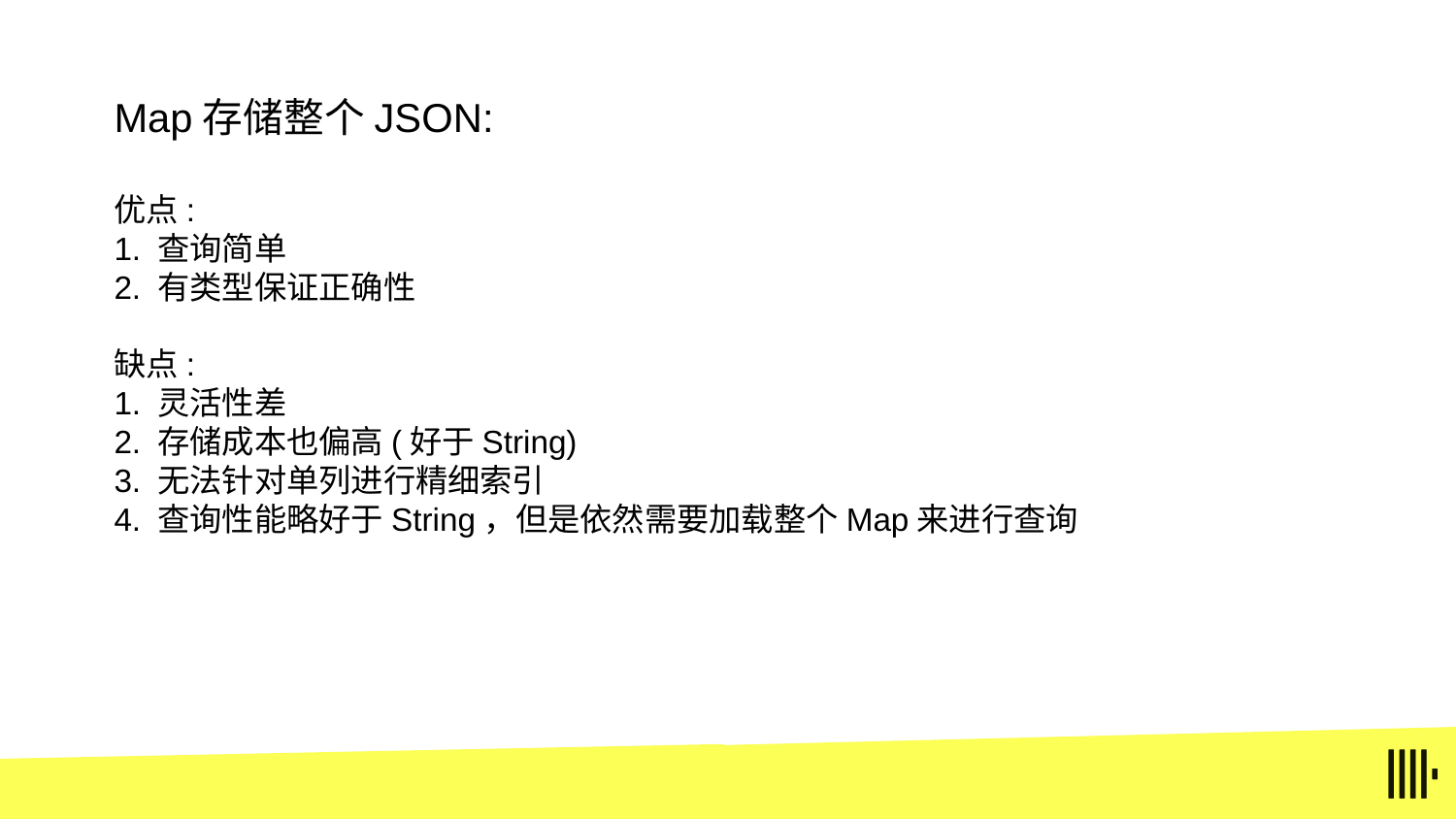

Map存储整个JSON:

优点:
1. 查询简单
2. 有类型保证正确性

缺点:
1. 灵活性差
2. 存储成本也偏高(好于String)
3. 无法针对单列进行精细索引
4. 查询性能略好于String，但是依然需要加载整个Map来进行查询

6